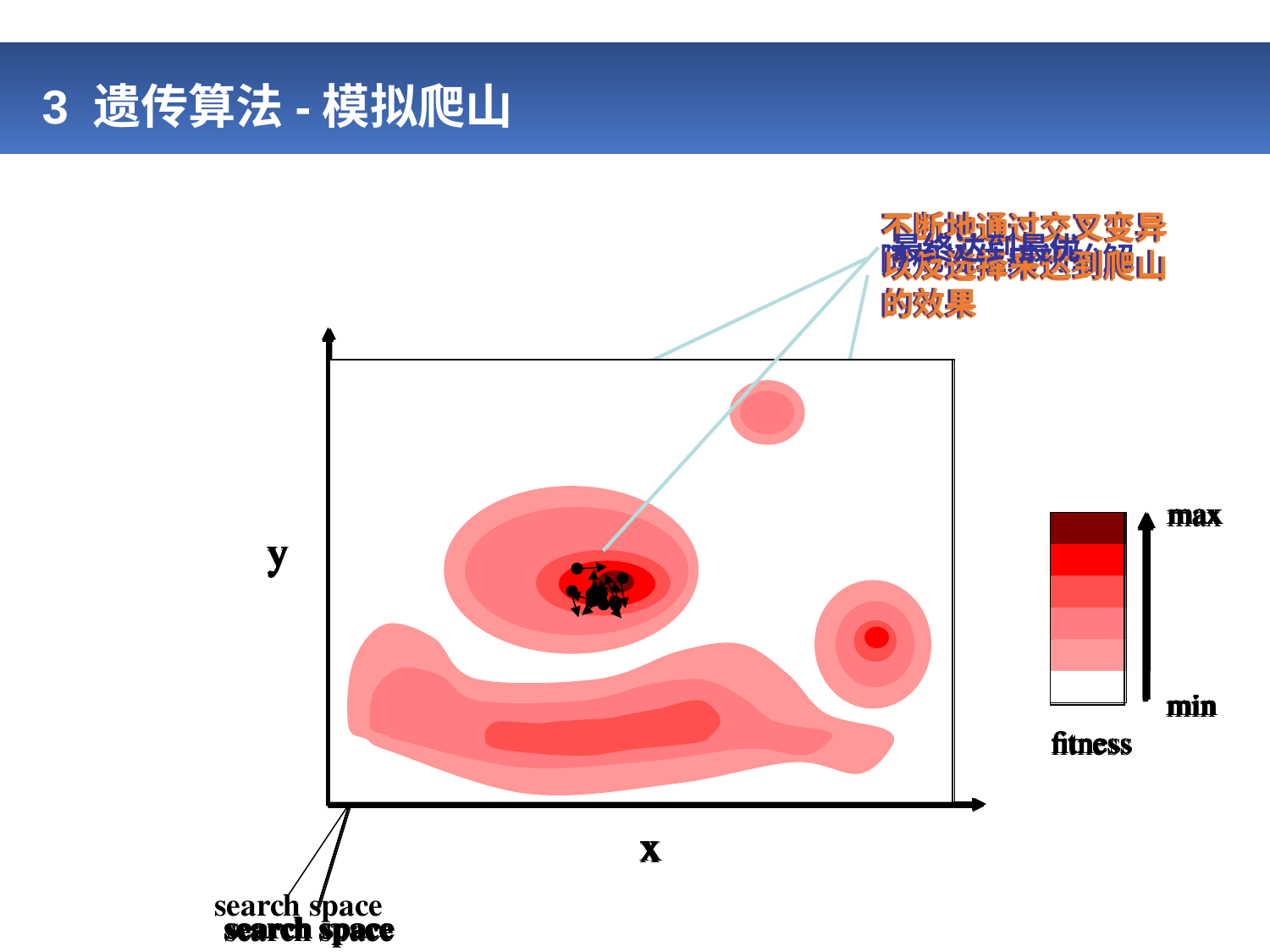

# 3 遗传算法-模拟爬山
不断地通过交叉变异以及选择来达到爬山的效果

y

x
max

min
fitness

search space
不断地通过交叉变异以及选择来达到爬山的效果

y

x

max

min
fitness

search space
不断地通过交叉变异以及选择来达到爬山的效果

y

x
max

min
fitness

search space
不断地通过交叉变异以及选择来达到爬山的效果

y

x
max

min
fitness

search space
不断地通过交叉变异以及选择来达到爬山的效果

y

x

max

min
fitness

不断地通过交叉变异以及选择来达到爬山的效果

y

x
max

min
fitness

search space
最终达到最优

y

x
max

min
fitness

search space
随机地生成初始解

y

x
max

min
fitness
search space